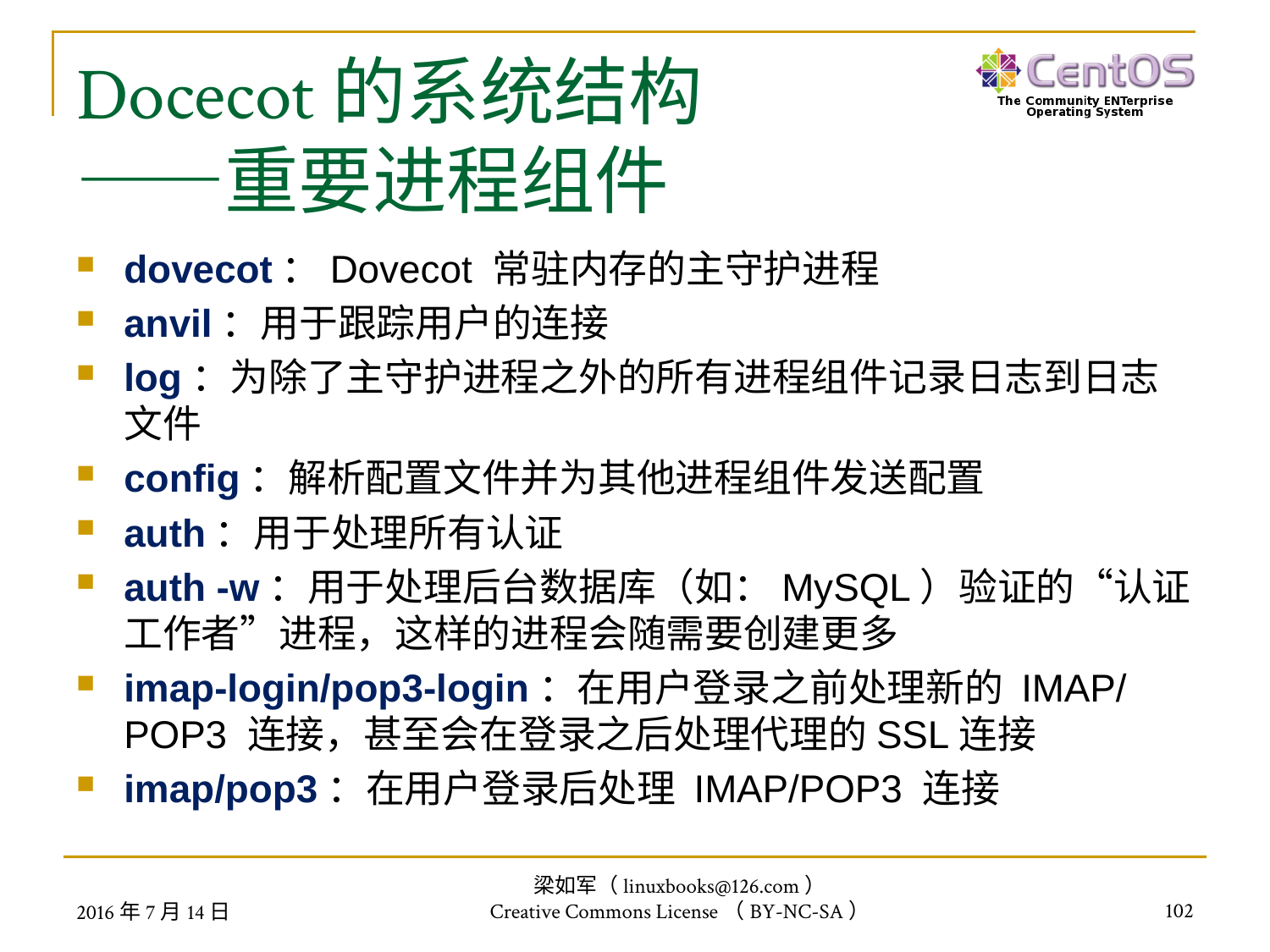

# Docecot的系统结构 ——重要进程组件
dovecot：Dovecot 常驻内存的主守护进程
anvil：用于跟踪用户的连接
log：为除了主守护进程之外的所有进程组件记录日志到日志文件
config：解析配置文件并为其他进程组件发送配置
auth：用于处理所有认证
auth -w：用于处理后台数据库（如：MySQL）验证的“认证工作者”进程，这样的进程会随需要创建更多
imap-login/pop3-login：在用户登录之前处理新的 IMAP/ POP3 连接，甚至会在登录之后处理代理的SSL连接
imap/pop3：在用户登录后处理 IMAP/POP3 连接
梁如军（linuxbooks@126.com）
Creative Commons License（BY-NC-SA）
2016年7月14日
102